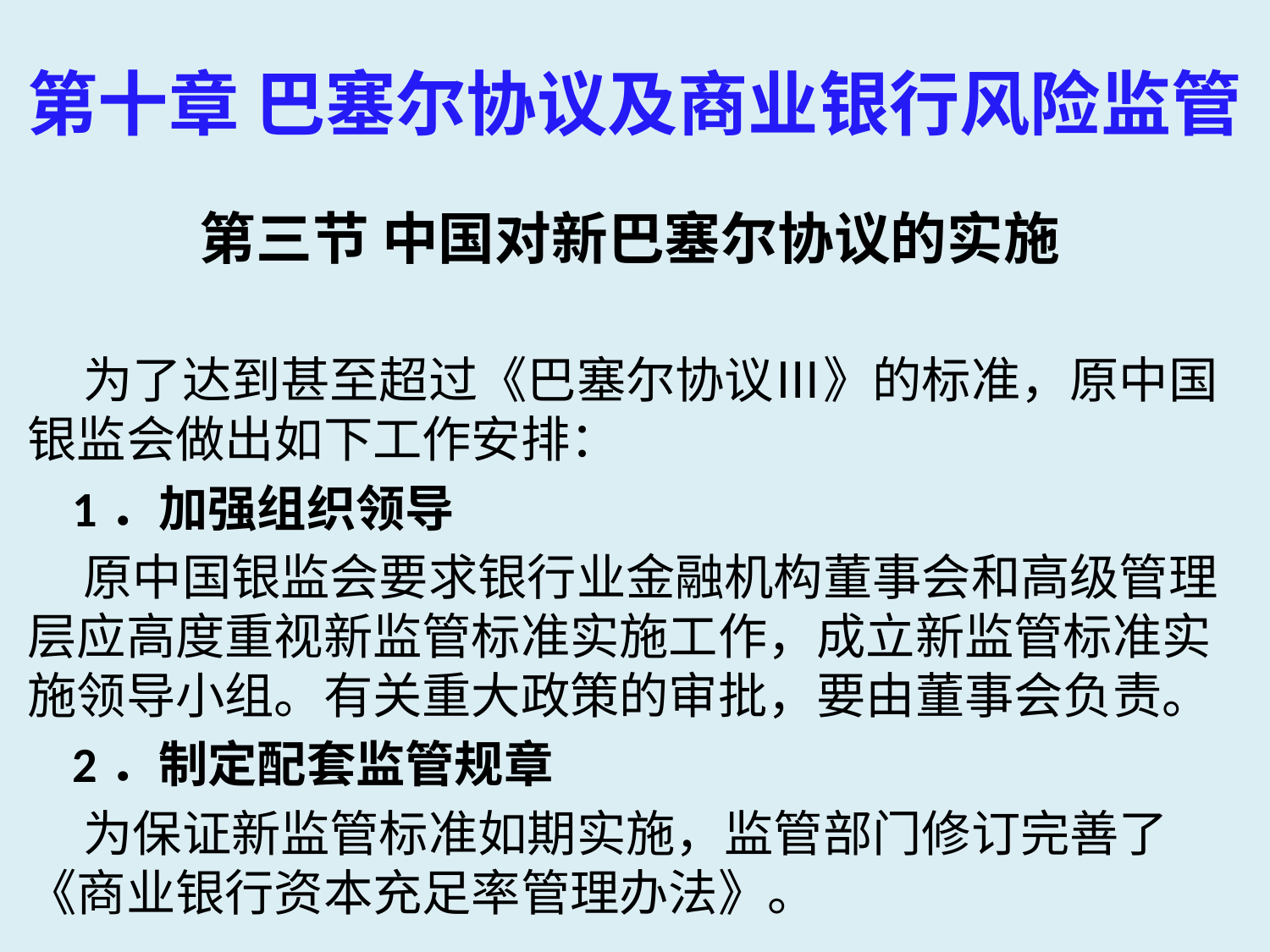

# 第十章 巴塞尔协议及商业银行风险监管
第三节 中国对新巴塞尔协议的实施

    为了达到甚至超过《巴塞尔协议Ⅲ》的标准，原中国银监会做出如下工作安排：
    1．加强组织领导
    原中国银监会要求银行业金融机构董事会和高级管理层应高度重视新监管标准实施工作，成立新监管标准实施领导小组。有关重大政策的审批，要由董事会负责。
    2．制定配套监管规章
    为保证新监管标准如期实施，监管部门修订完善了《商业银行资本充足率管理办法》。

49